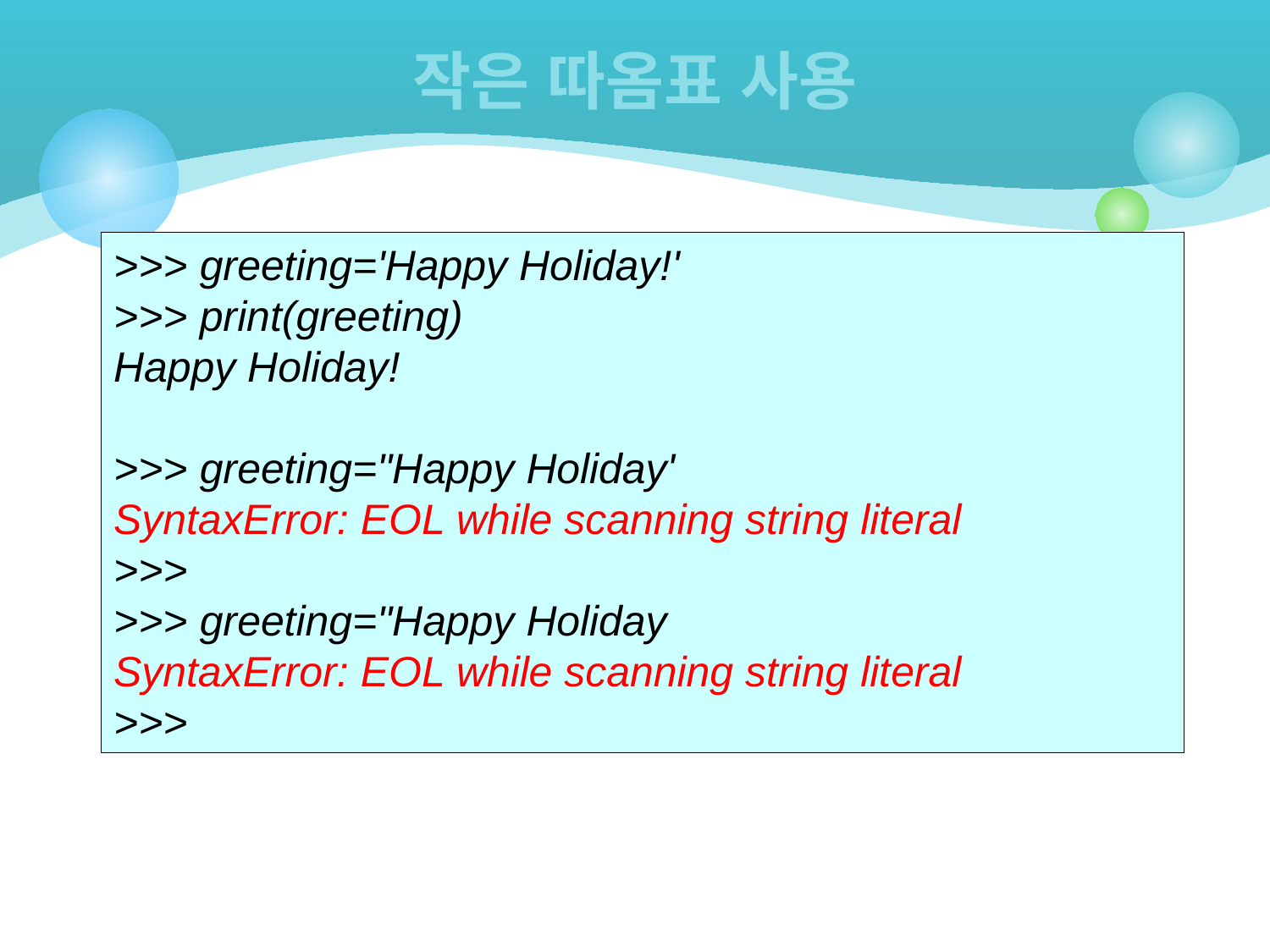

# 작은 따옴표 사용
>>> greeting='Happy Holiday!'
>>> print(greeting)
Happy Holiday!

>>> greeting="Happy Holiday'
SyntaxError: EOL while scanning string literal
>>>
>>> greeting="Happy Holiday
SyntaxError: EOL while scanning string literal
>>>